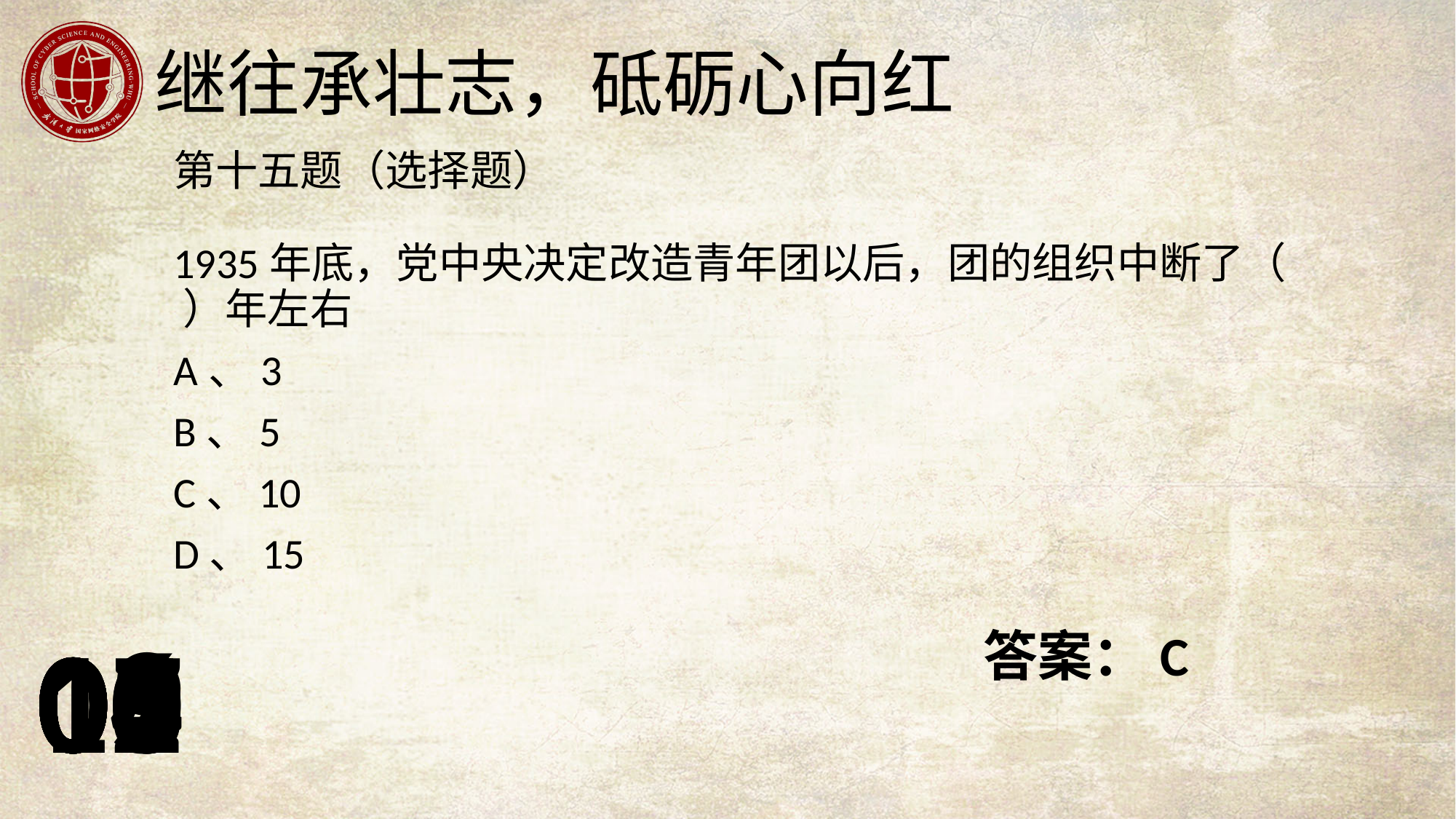

第十五题（选择题）
1935年底，党中央决定改造青年团以后，团的组织中断了（    ）年左右
A、3
B、5
C、10
D、15
答案：C